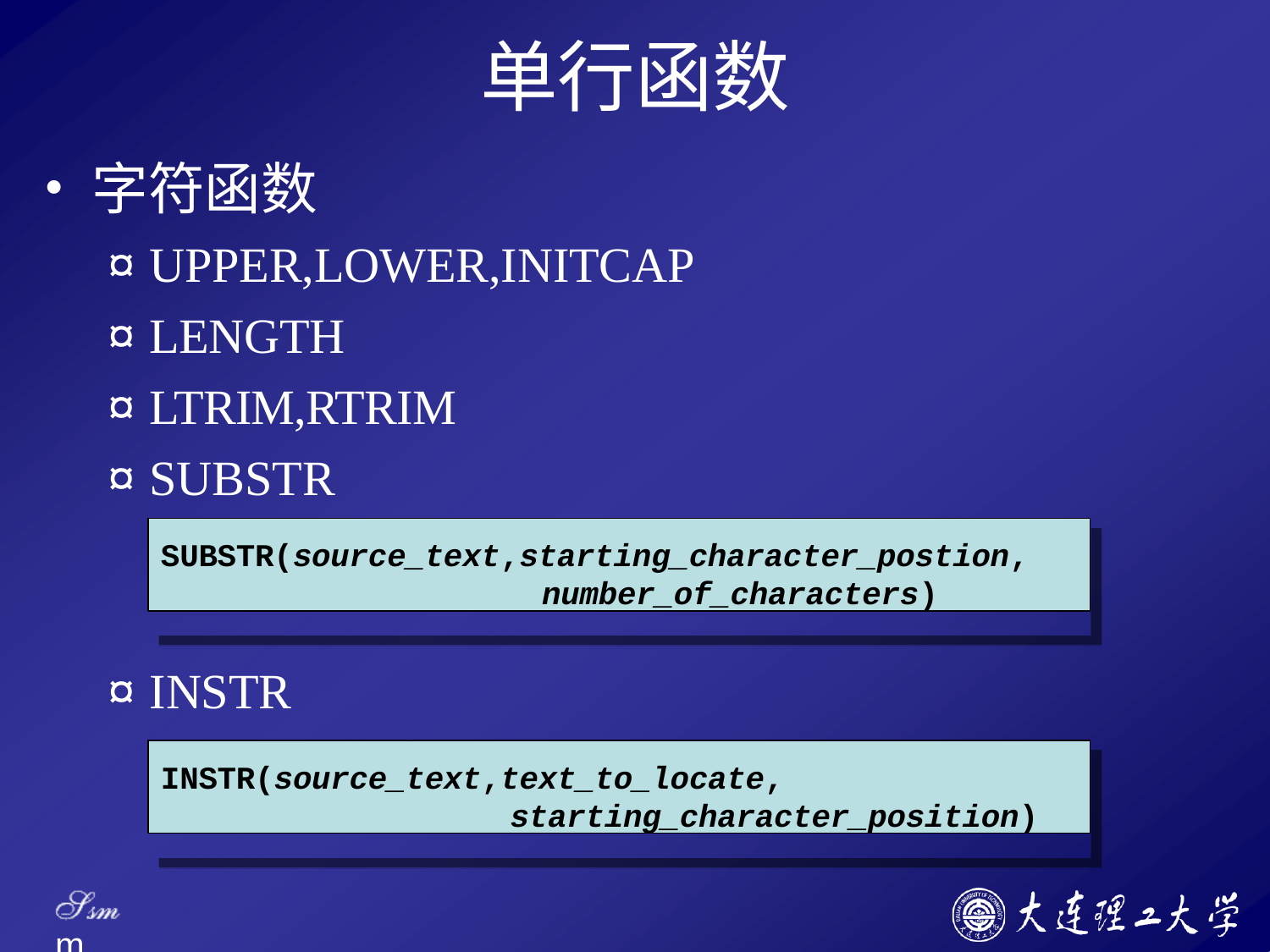

# 单行函数
字符函数
¤ UPPER,LOWER,INITCAP
¤ LENGTH
¤ LTRIM,RTRIM
¤ SUBSTR
SUBSTR(source_text,starting_character_postion,
number_of_characters)

¤ INSTR
INSTR(source_text,text_to_locate,
starting_character_position)

Ssm